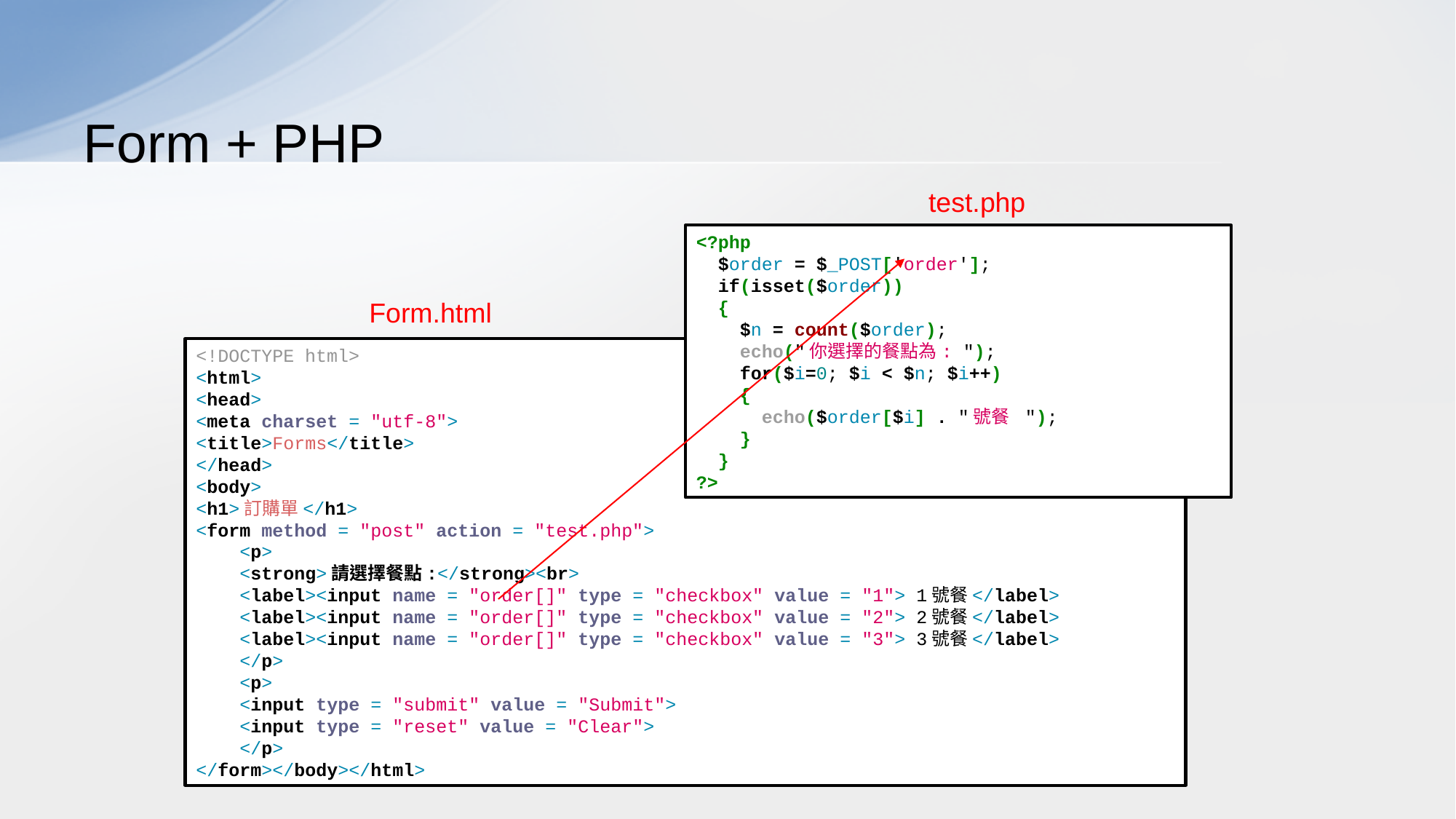

# Form + PHP
test.php
<?php
  $order = $_POST['order'];
  if(isset($order))
  {
    $n = count($order);
    echo("你選擇的餐點為: ");
    for($i=0; $i < $n; $i++)
    {
      echo($order[$i] . "號餐 ");
    }
  }
?>
Form.html
<!DOCTYPE html>
<html>
<head>
<meta charset = "utf-8">
<title>Forms</title>
</head>
<body>
<h1>訂購單</h1>
<form method = "post" action = "test.php">
    <p>
    <strong>請選擇餐點:</strong><br>
    <label><input name = "order[]" type = "checkbox" value = "1"> 1號餐</label>
    <label><input name = "order[]" type = "checkbox" value = "2"> 2號餐</label>
    <label><input name = "order[]" type = "checkbox" value = "3"> 3號餐</label>
    </p>
    <p>
    <input type = "submit" value = "Submit">
    <input type = "reset" value = "Clear">
    </p>
</form></body></html>
88